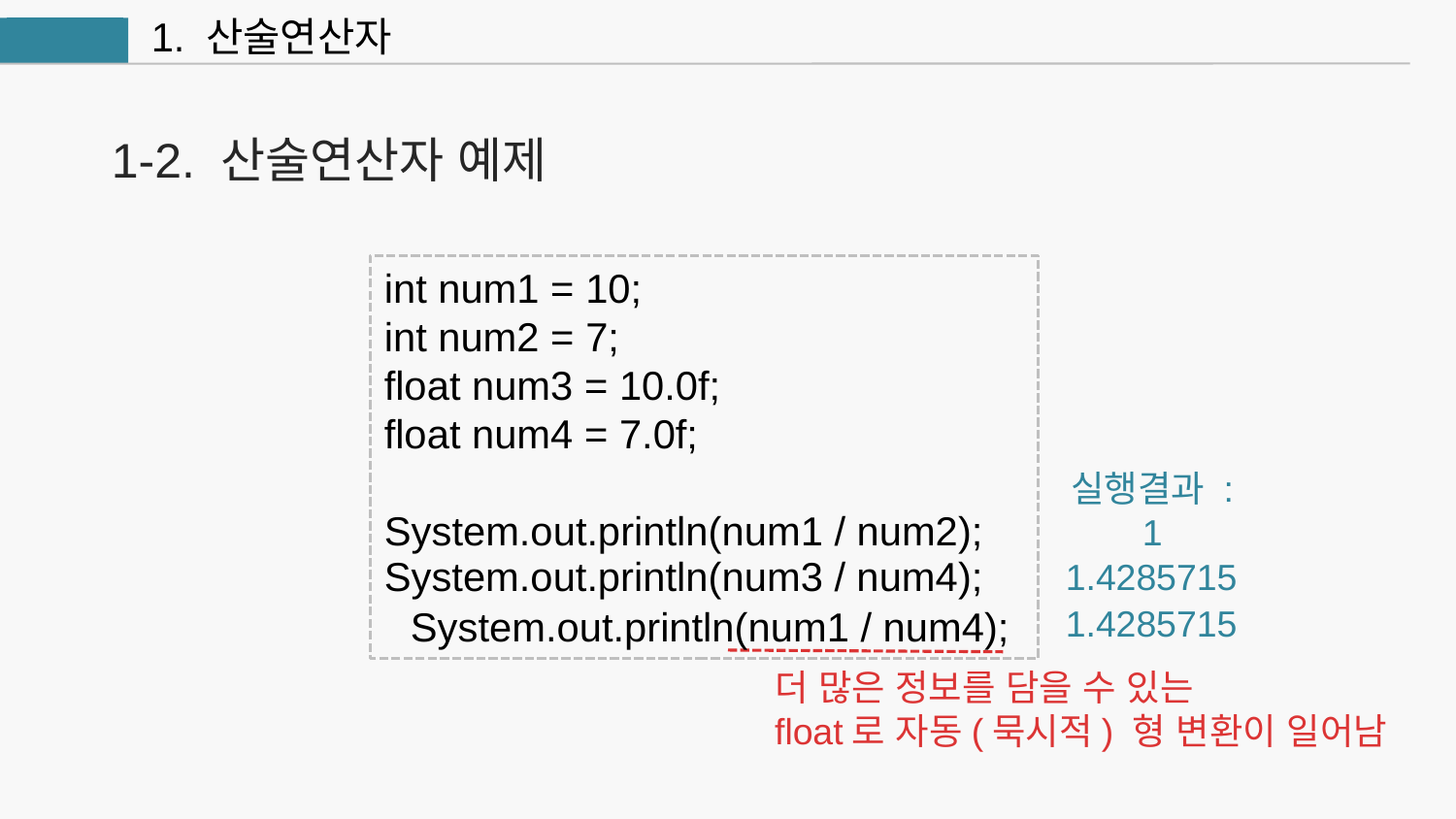

1. 산술연산자

연산자
1-2. 산술연산자 예제
int num1 = 10;
int num2 = 7;
float num3 = 10.0f;
float num4 = 7.0f;

System.out.println(num1 / num2);

실행결과 :
1
System.out.println(num3 / num4);
1.4285715
System.out.println(num1 / num4);
1.4285715
더 많은 정보를 담을 수 있는
float로 자동(묵시적) 형 변환이 일어남